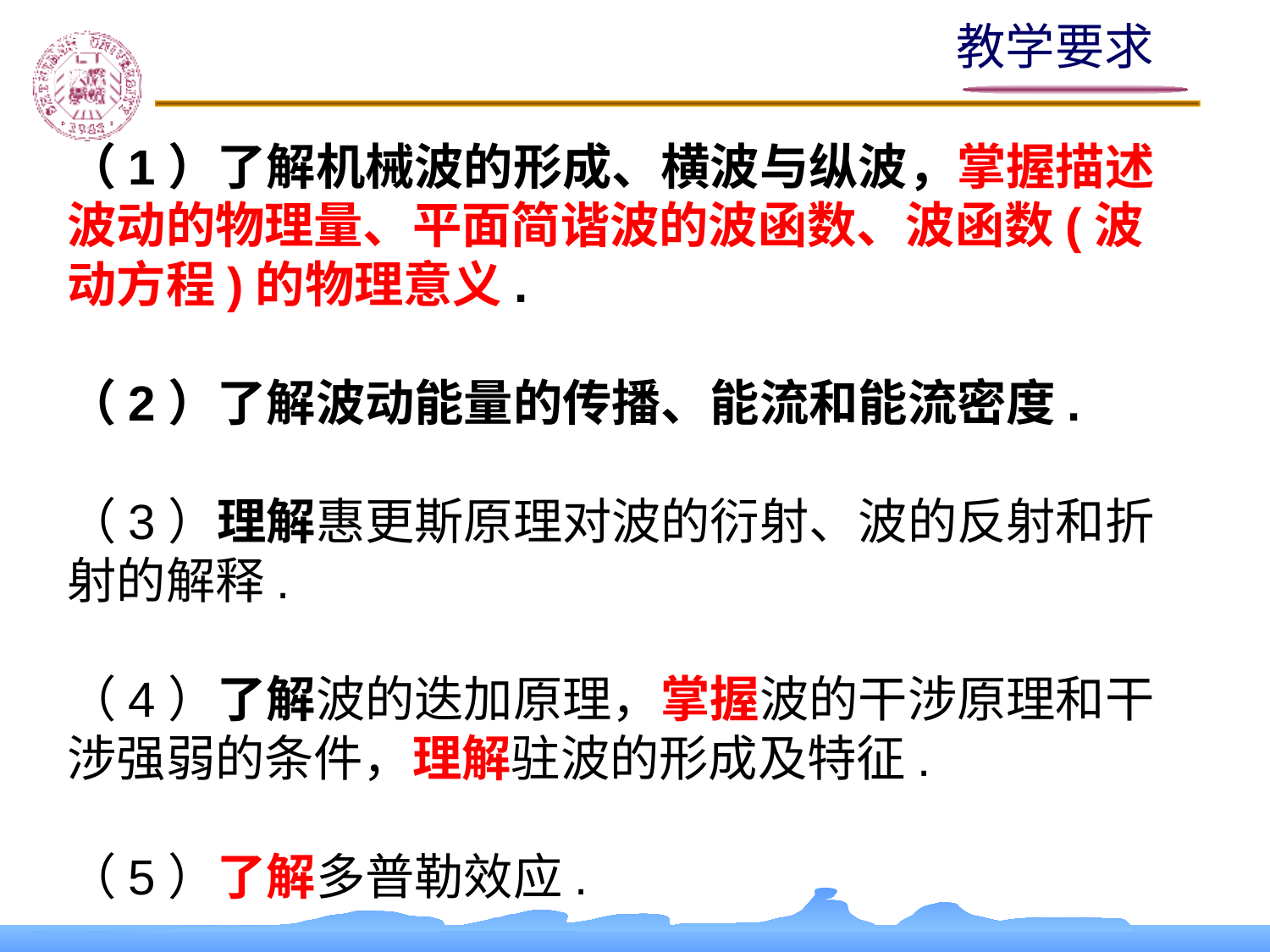

教学要求
物理学
第五版

（1）了解机械波的形成、横波与纵波，掌握描述波动的物理量、平面简谐波的波函数、波函数(波动方程)的物理意义.

（2）了解波动能量的传播、能流和能流密度.

（3）理解惠更斯原理对波的衍射、波的反射和折射的解释.

（4）了解波的迭加原理，掌握波的干涉原理和干涉强弱的条件，理解驻波的形成及特征.

（5）了解多普勒效应.